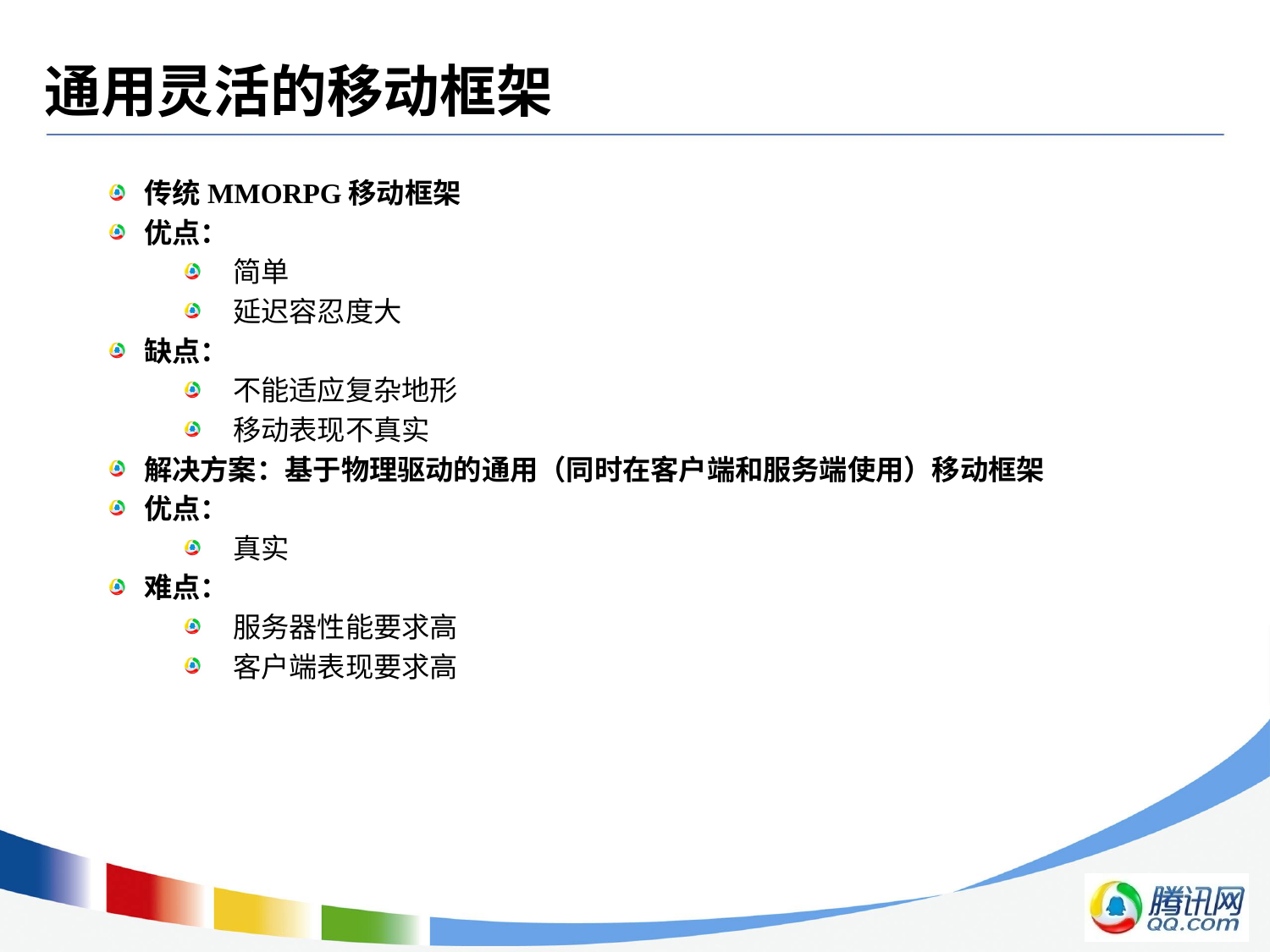

# 通用灵活的移动框架
传统MMORPG移动框架
优点：
简单
延迟容忍度大
缺点：
不能适应复杂地形
移动表现不真实
解决方案：基于物理驱动的通用（同时在客户端和服务端使用）移动框架
优点：
真实
难点：
服务器性能要求高
客户端表现要求高